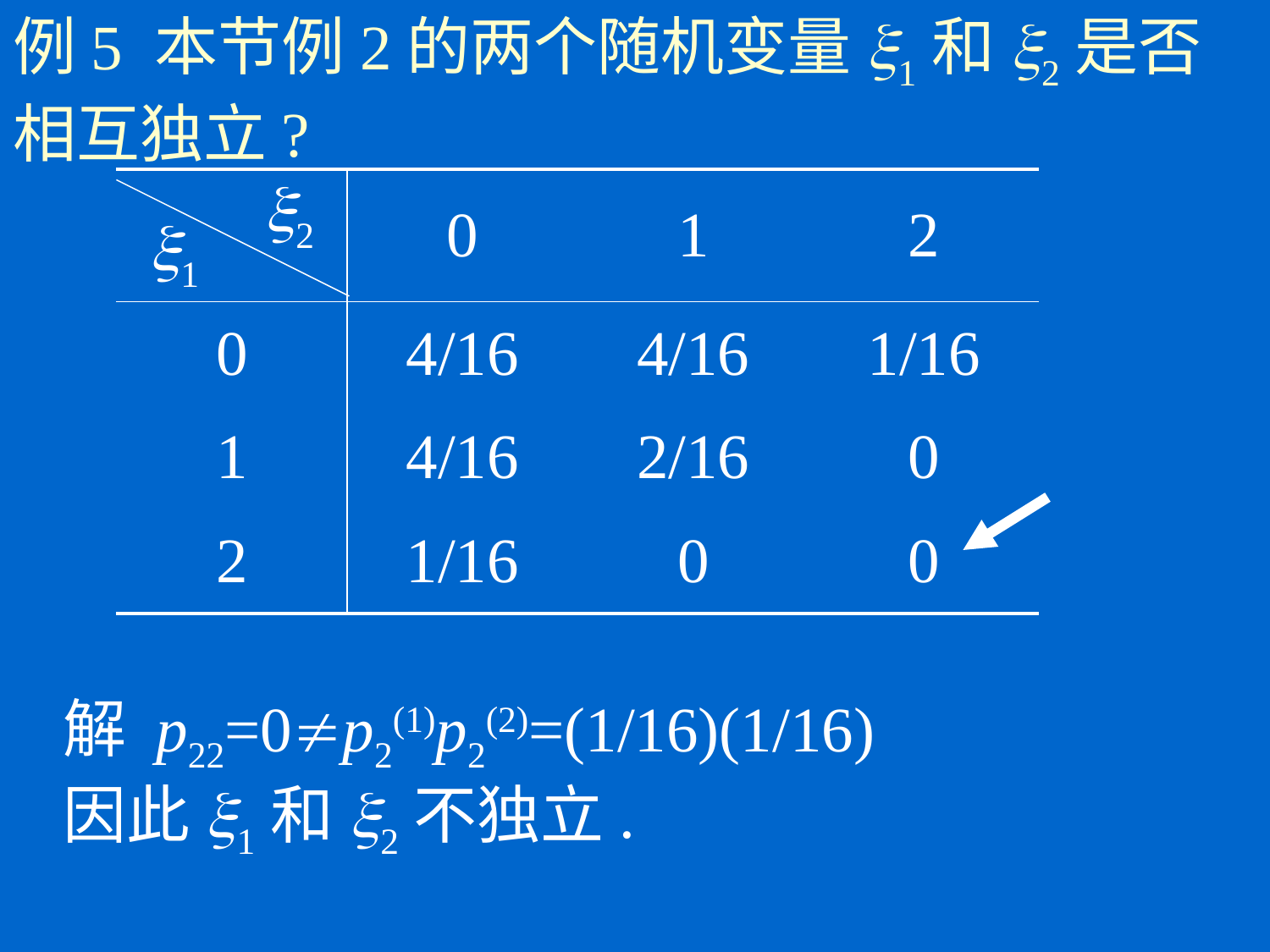

# 例5 本节例2的两个随机变量ξ1和ξ2是否相互独立?
| ξ1 | ξ2 | 0 | 1 | 2 |
| --- | --- | --- | --- | --- |
| 0 |  | 4/16 | 4/16 | 1/16 |
| 1 |  | 4/16 | 2/16 | 0 |
| 2 |  | 1/16 | 0 | 0 |

解 p22=0≠p2(1)p2(2)=(1/16)(1/16)
因此ξ1和ξ2不独立.